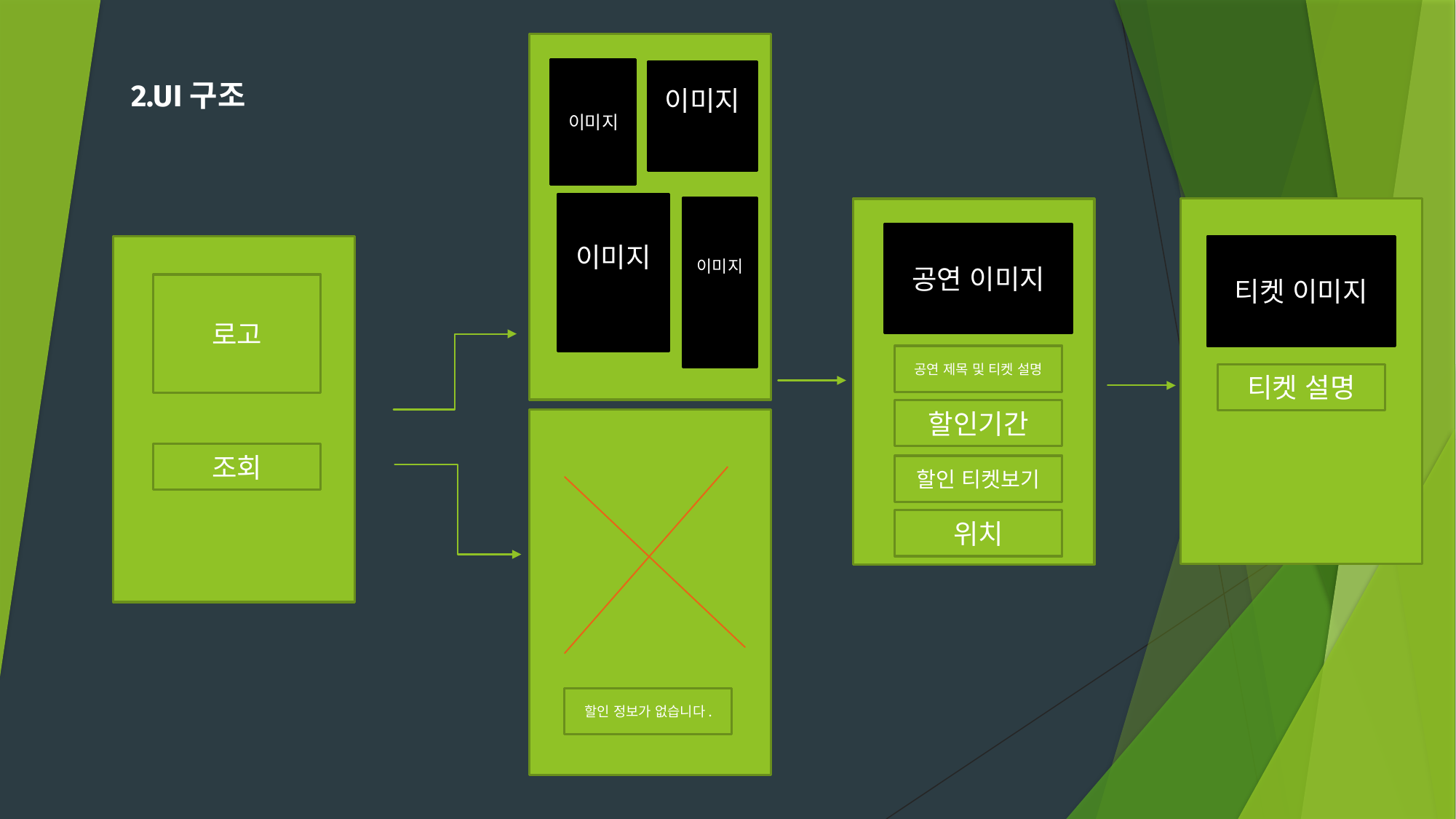

이미지
이미지

2.UI구조
이미지

이미지

공연 이미지

티켓 이미지
로고
공연 제목 및 티켓 설명
티켓 설명
할인기간

조회
할인 티켓보기
위치
할인 정보가 없습니다.